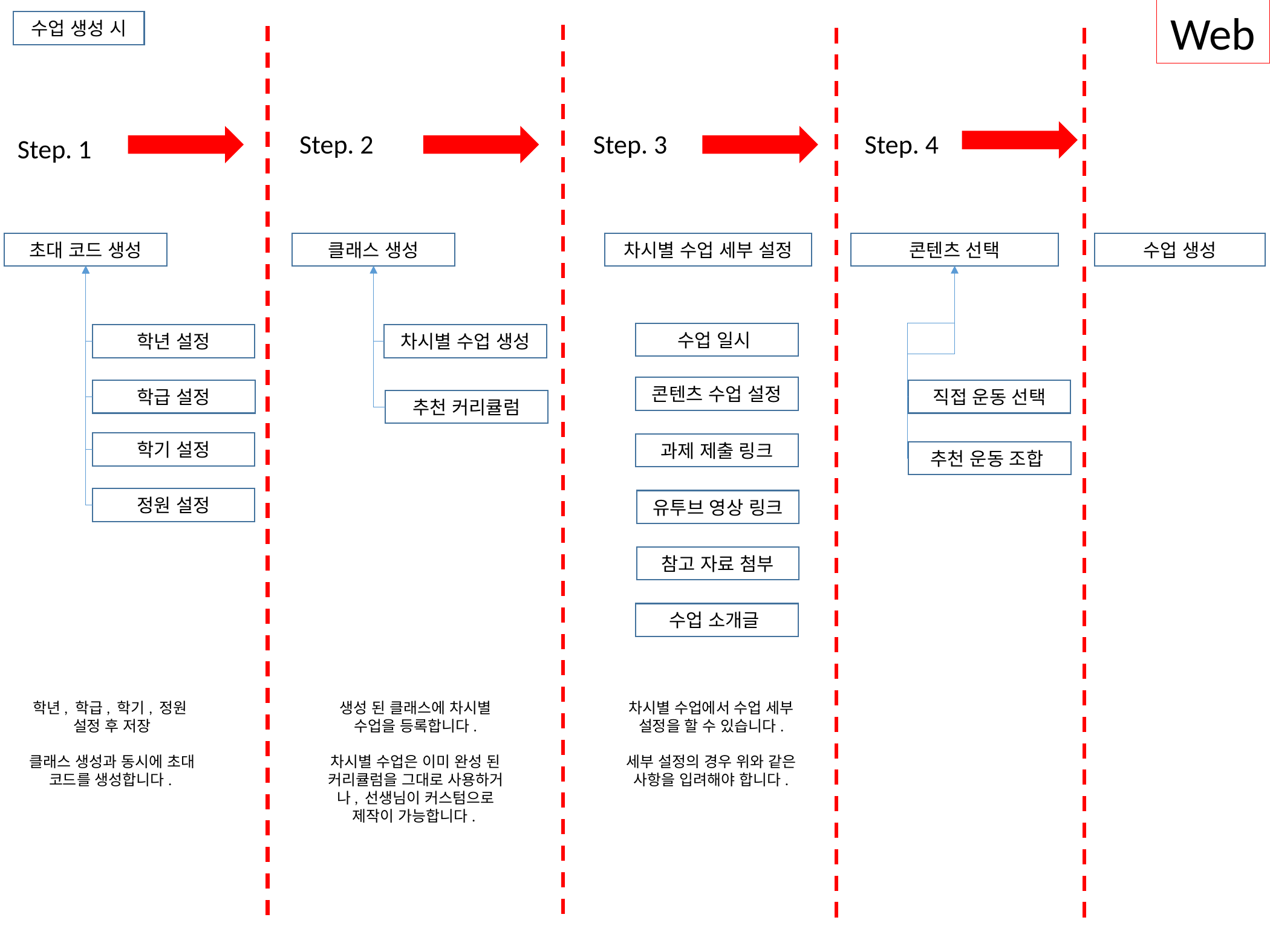

Web
수업 생성 시
Step. 2
Step. 3
Step. 4

Step. 1
초대 코드 생성
클래스 생성
차시별 수업 세부 설정
콘텐츠 선택
수업 생성
수업 일시
학년 설정
차시별 수업 생성
콘텐츠 수업 설정
학급 설정
직접 운동 선택
추천 커리큘럼
학기 설정
과제 제출 링크
추천 운동 조합
정원 설정
유투브 영상 링크
참고 자료 첨부
수업 소개글
학년, 학급, 학기, 정원
설정 후 저장

클래스 생성과 동시에 초대 코드를 생성합니다.
생성 된 클래스에 차시별 수업을 등록합니다.

차시별 수업은 이미 완성 된 커리큘럼을 그대로 사용하거나, 선생님이 커스텀으로 제작이 가능합니다.
차시별 수업에서 수업 세부 설정을 할 수 있습니다.

세부 설정의 경우 위와 같은 사항을 입려해야 합니다.